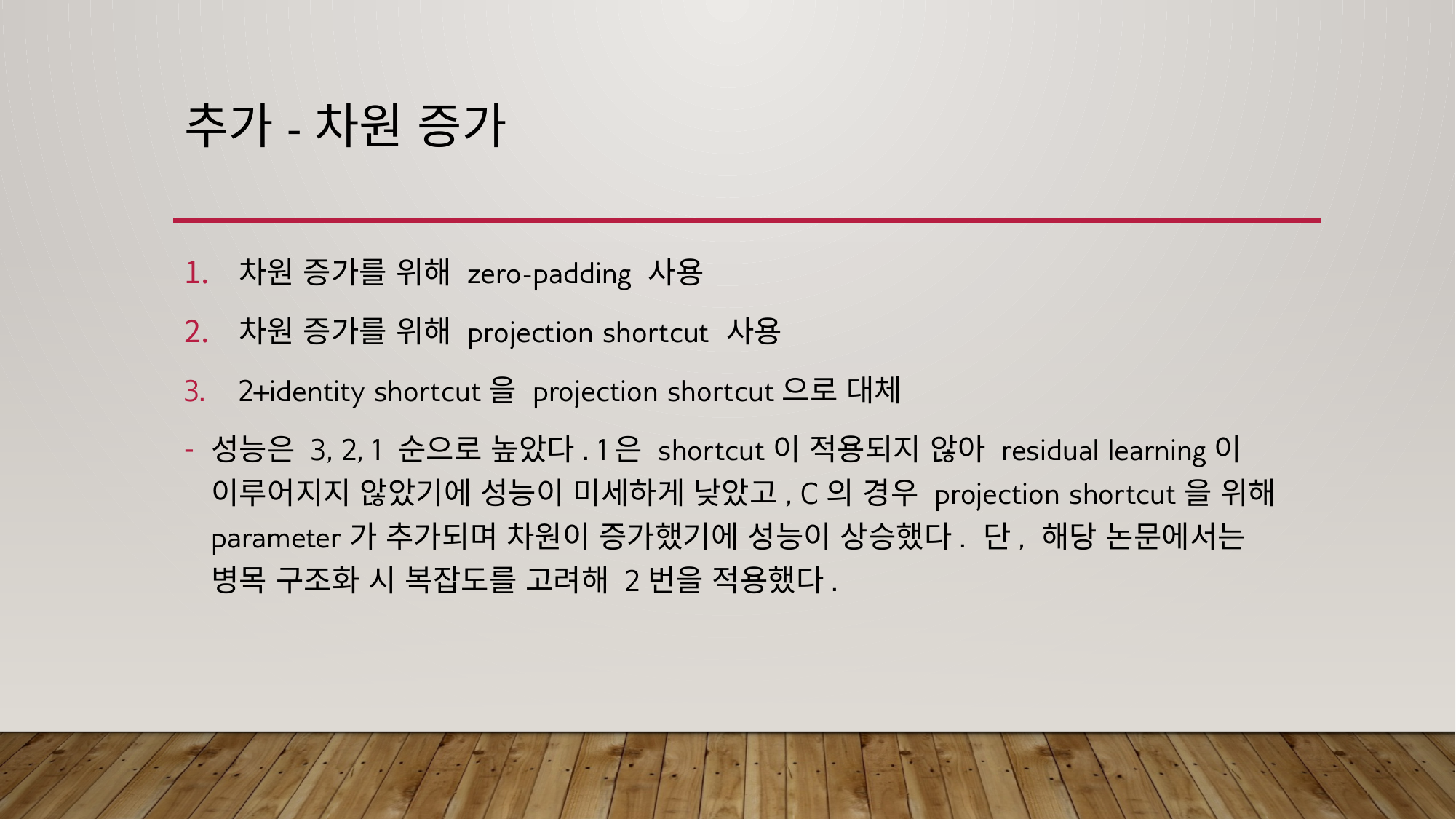

# 추가-차원 증가
차원 증가를 위해 zero-padding 사용
차원 증가를 위해 projection shortcut 사용
2+identity shortcut을 projection shortcut으로 대체
성능은 3, 2, 1 순으로 높았다. 1은 shortcut이 적용되지 않아 residual learning이 이루어지지 않았기에 성능이 미세하게 낮았고, C의 경우 projection shortcut을 위해 parameter가 추가되며 차원이 증가했기에 성능이 상승했다. 단, 해당 논문에서는 병목 구조화 시 복잡도를 고려해 2번을 적용했다.